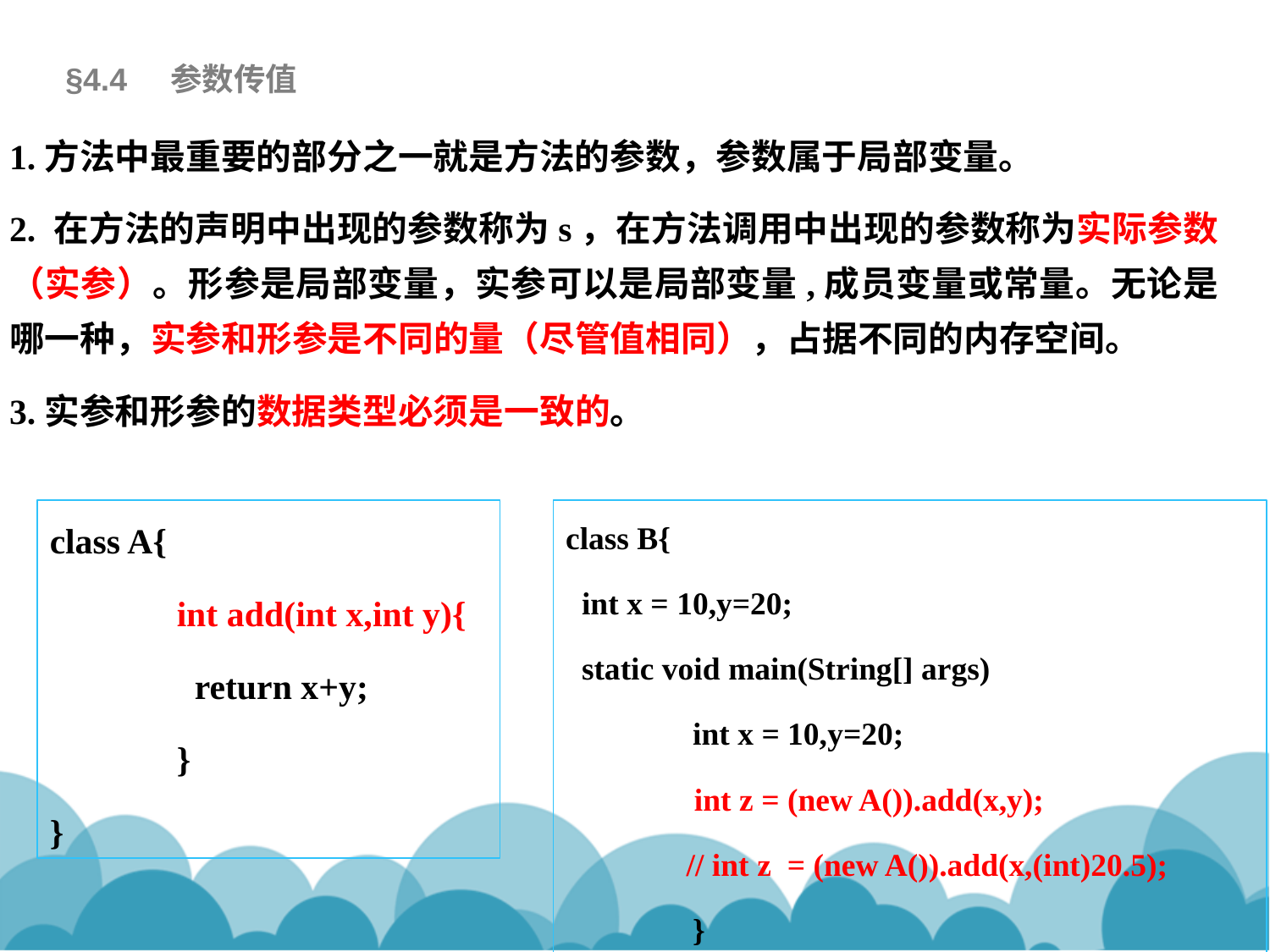

§4.4    参数传值
1.方法中最重要的部分之一就是方法的参数，参数属于局部变量。
2. 在方法的声明中出现的参数称为s，在方法调用中出现的参数称为实际参数（实参）。形参是局部变量，实参可以是局部变量,成员变量或常量。无论是哪一种，实参和形参是不同的量（尽管值相同），占据不同的内存空间。
3.实参和形参的数据类型必须是一致的。
class A{
	int add(int x,int y){
	  return x+y;
	}
}
class B{
  int x = 10,y=20;
  static void main(String[] args)
	int x = 10,y=20;
                int z = (new A()).add(x,y);
               // int z  = (new A()).add(x,(int)20.5);
	}
}

60